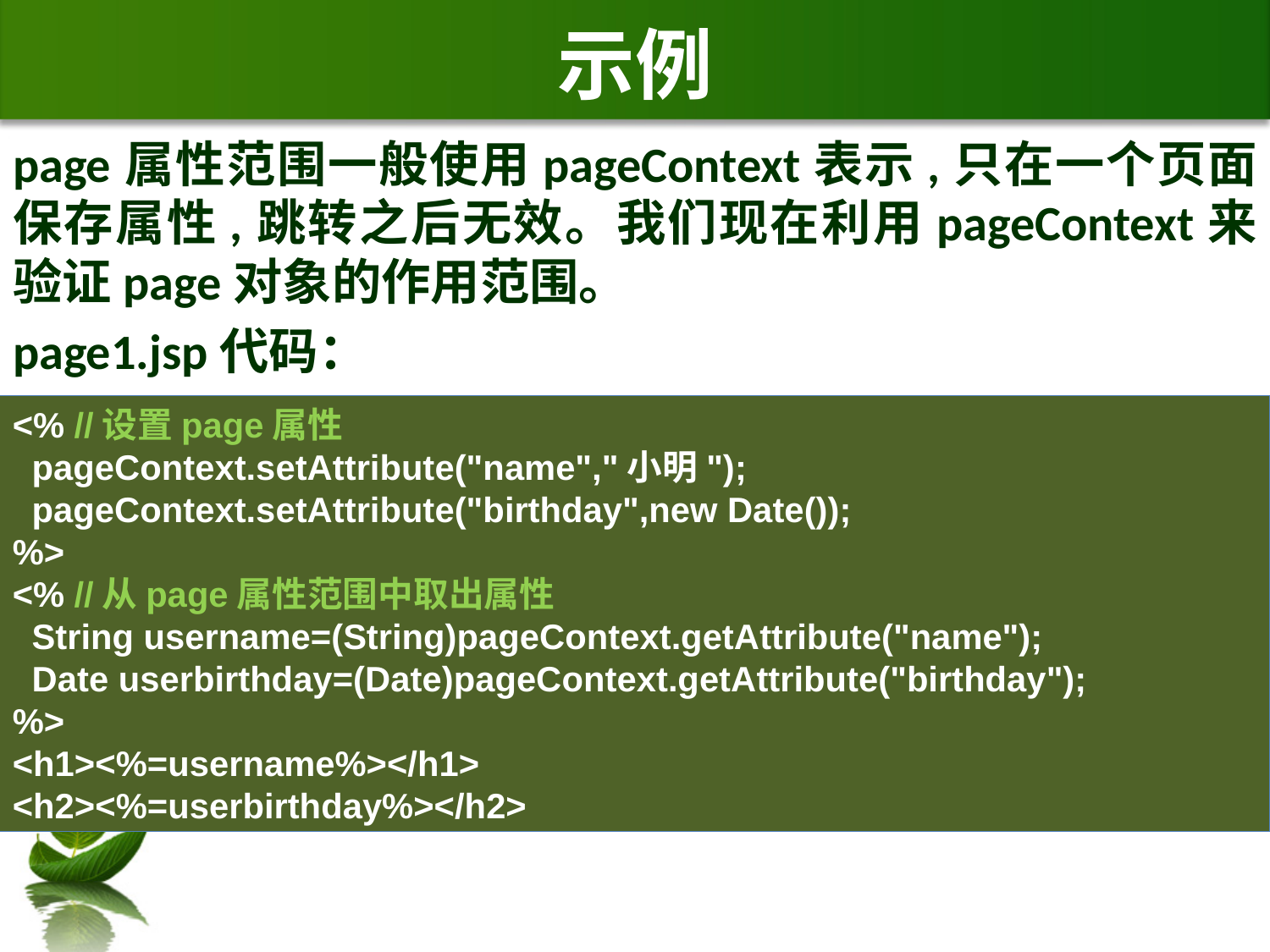

# 示例
page属性范围一般使用pageContext表示,只在一个页面保存属性,跳转之后无效。我们现在利用pageContext来验证page对象的作用范围。
page1.jsp代码：
<% //设置page属性
  pageContext.setAttribute("name","小明");
  pageContext.setAttribute("birthday",new Date());
%>
<% //从page属性范围中取出属性
  String username=(String)pageContext.getAttribute("name");
  Date userbirthday=(Date)pageContext.getAttribute("birthday");
%>
<h1><%=username%></h1>
<h2><%=userbirthday%></h2>